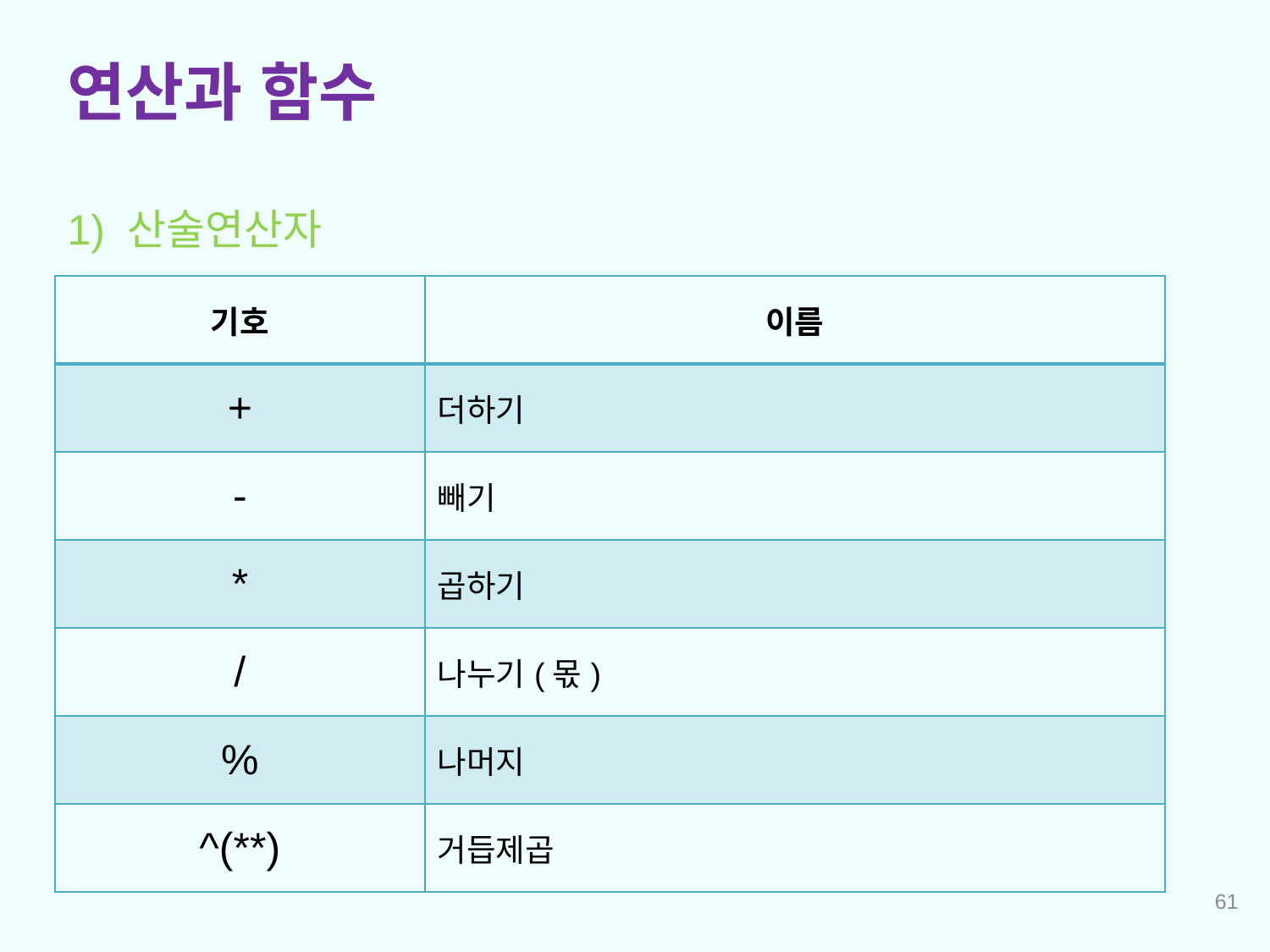

연산과 함수

1) 산술연산자
| 기호 | 이름 |
| --- | --- |
| + | 더하기 |
| - | 빼기 |
| \* | 곱하기 |
| / | 나누기(몫) |
| % | 나머지 |
| ^(\*\*) | 거듭제곱 |
61